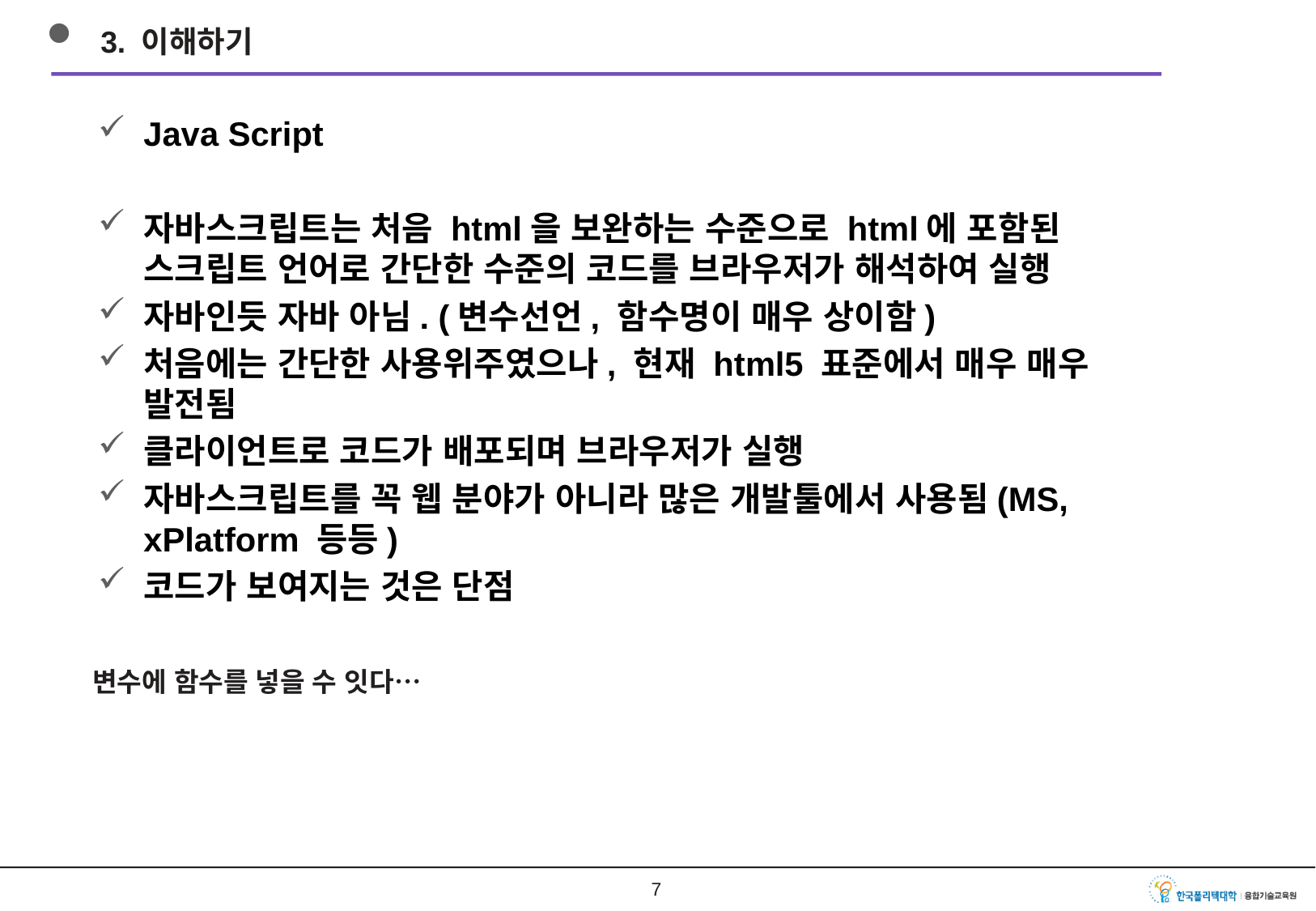

3. 이해하기
Java Script

자바스크립트는 처음 html을 보완하는 수준으로 html에 포함된 스크립트 언어로 간단한 수준의 코드를 브라우저가 해석하여 실행
자바인듯 자바 아님. (변수선언, 함수명이 매우 상이함)
처음에는 간단한 사용위주였으나, 현재 html5 표준에서 매우 매우 발전됨
클라이언트로 코드가 배포되며 브라우저가 실행
자바스크립트를 꼭 웹 분야가 아니라 많은 개발툴에서 사용됨(MS, xPlatform 등등)
코드가 보여지는 것은 단점

변수에 함수를 넣을 수 잇다…
7